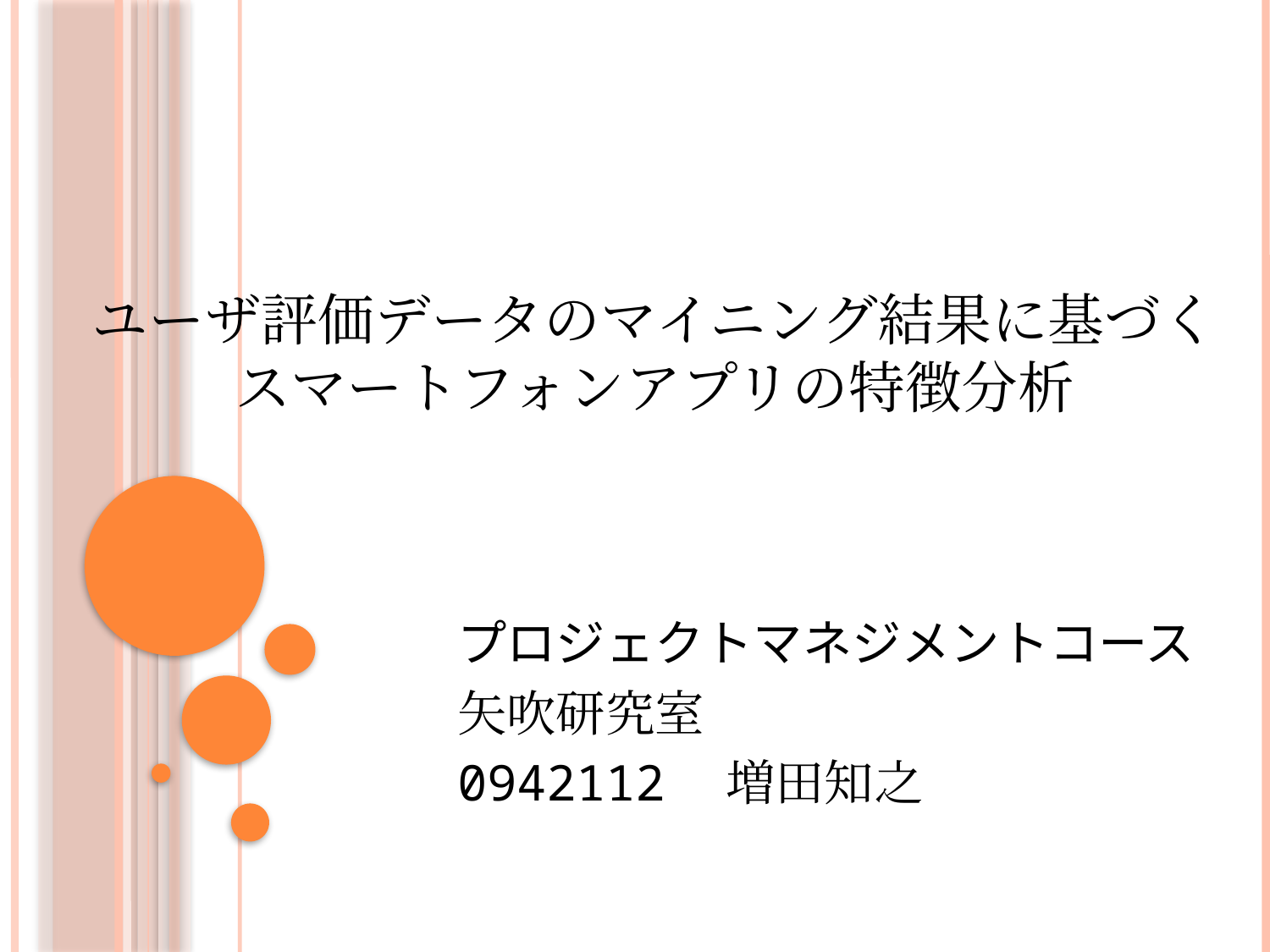

# ユーザ評価データのマイニング結果に基づく スマートフォンアプリの特徴分析
プロジェクトマネジメントコース
矢吹研究室
0942112　増田知之